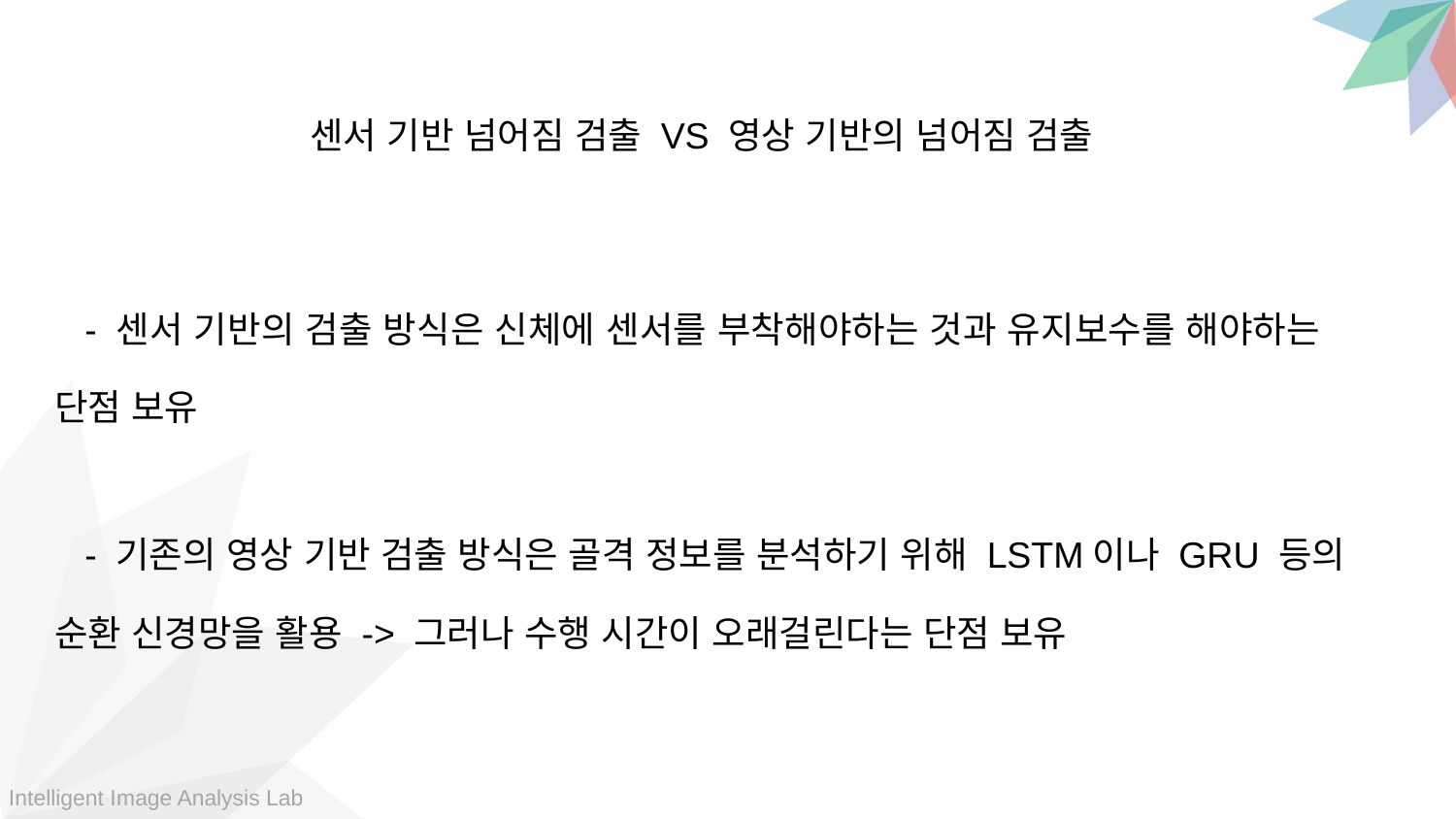

센서 기반 넘어짐 검출 VS 영상 기반의 넘어짐 검출
- 센서 기반의 검출 방식은 신체에 센서를 부착해야하는 것과 유지보수를 해야하는 단점 보유
- 기존의 영상 기반 검출 방식은 골격 정보를 분석하기 위해 LSTM이나 GRU 등의 순환 신경망을 활용 -> 그러나 수행 시간이 오래걸린다는 단점 보유